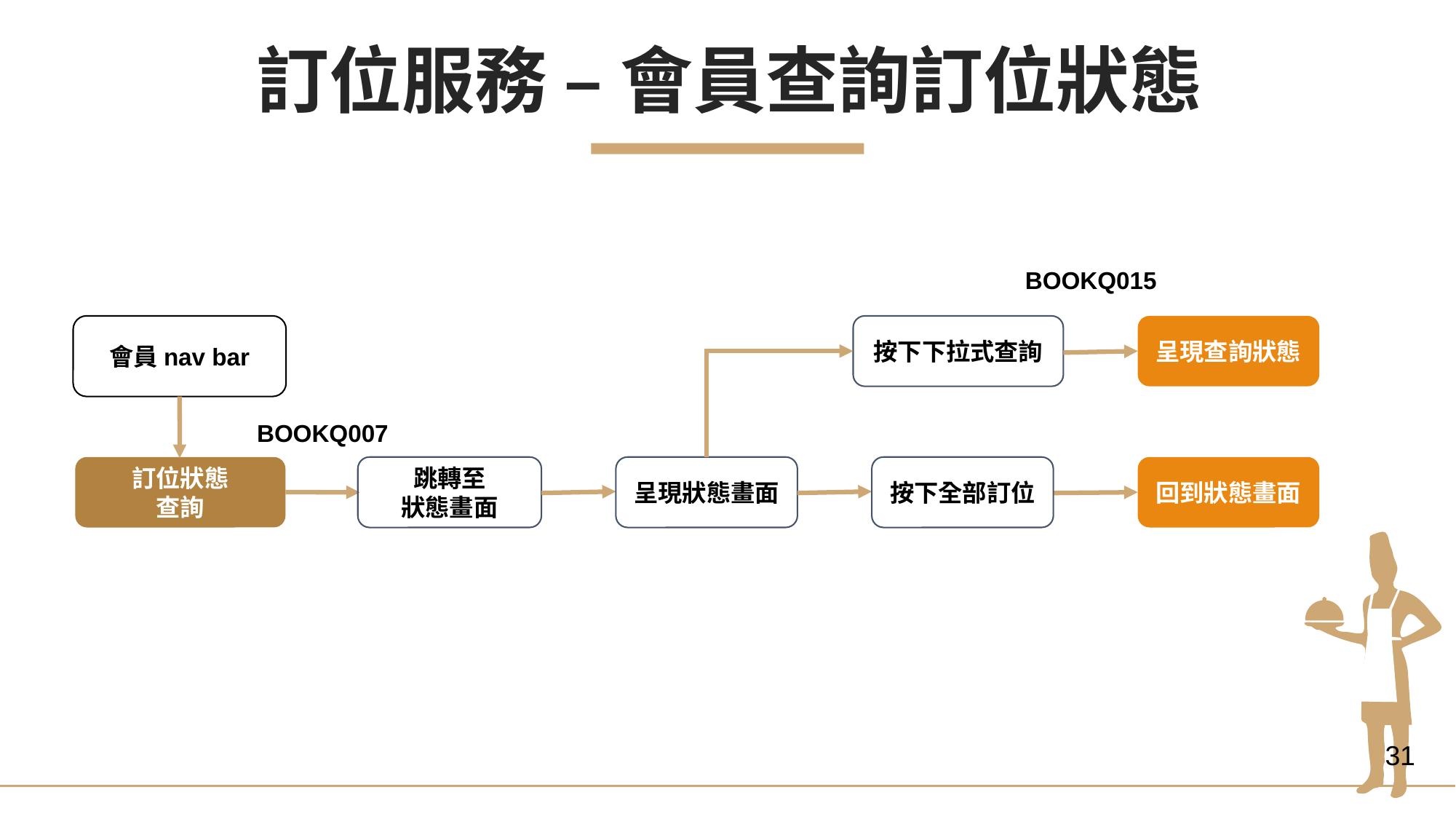

訂位服務 – 會員查詢訂位狀態
BOOKQ015
會員nav bar
按下下拉式查詢
呈現查詢狀態
BOOKQ007
訂位狀態
查詢
跳轉至
狀態畫面
呈現狀態畫面
按下全部訂位
回到狀態畫面
31